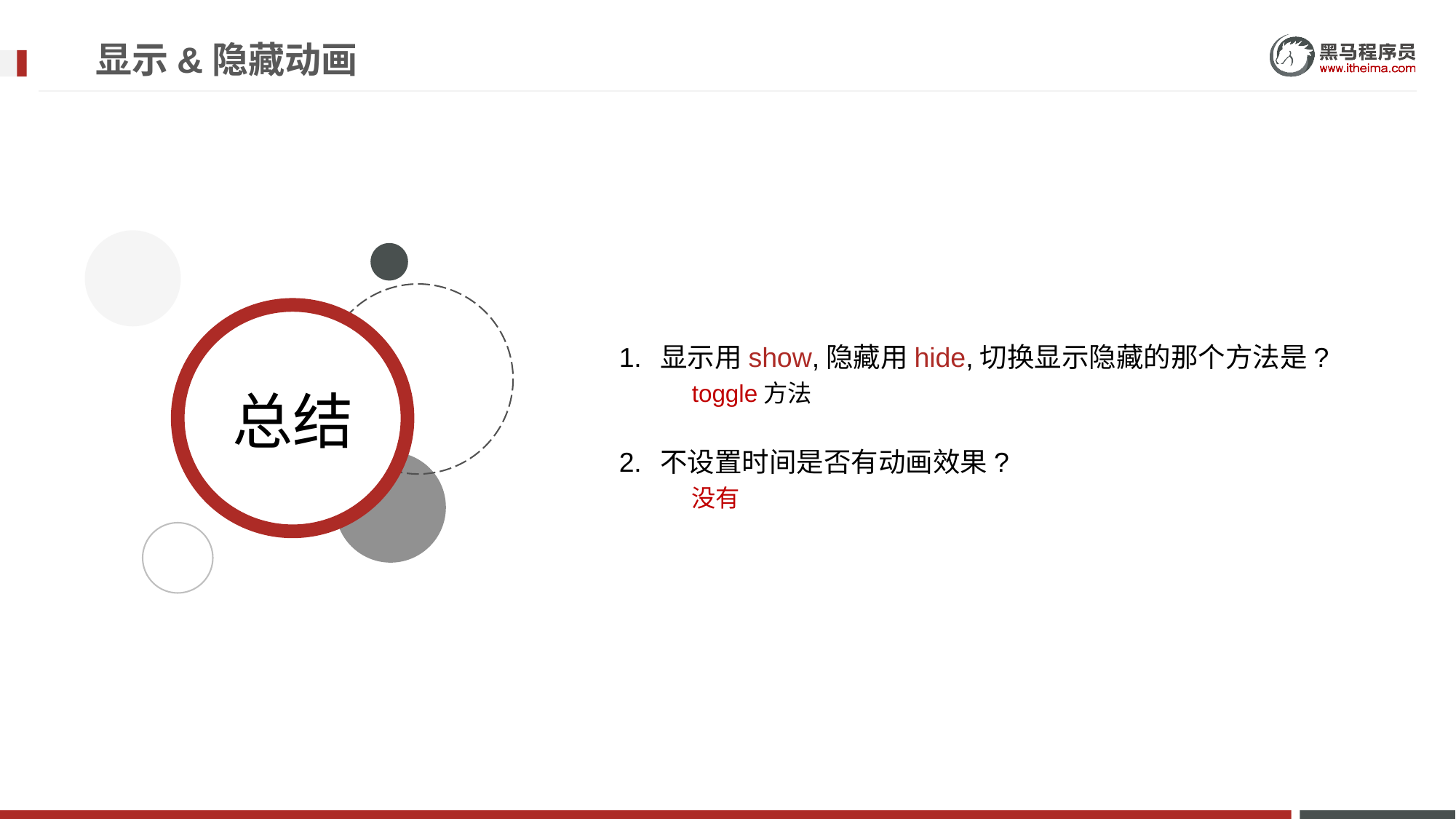

# 显示&隐藏动画
显示用show,隐藏用hide,切换显示隐藏的那个方法是?
toggle方法
不设置时间是否有动画效果?
没有